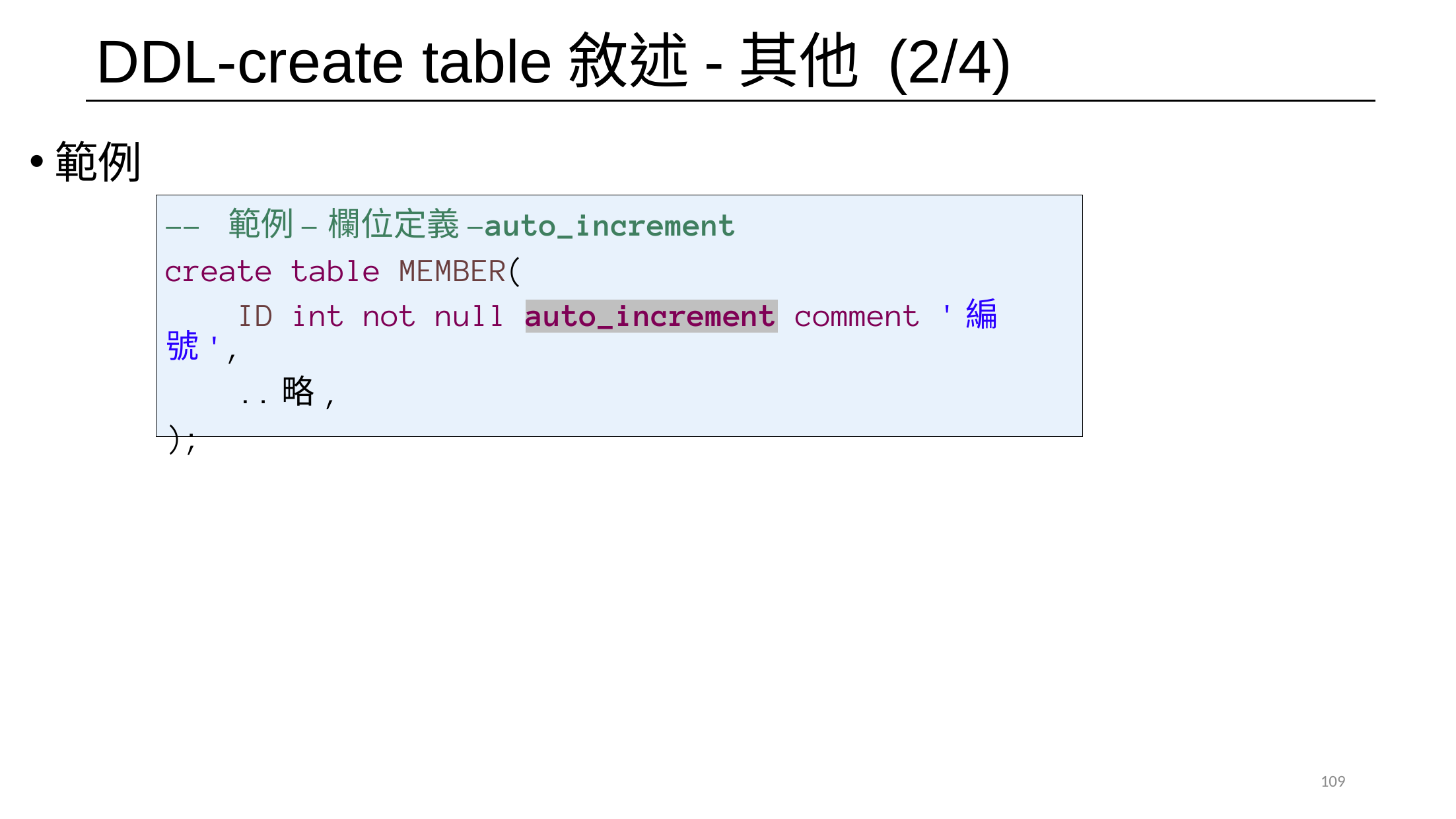

# DDL-create table敘述-其他 (2/4)
範例
-- 範例-欄位定義-auto_increment
create table MEMBER(
    ID int not null auto_increment comment '編號',
    ..略,
);
109